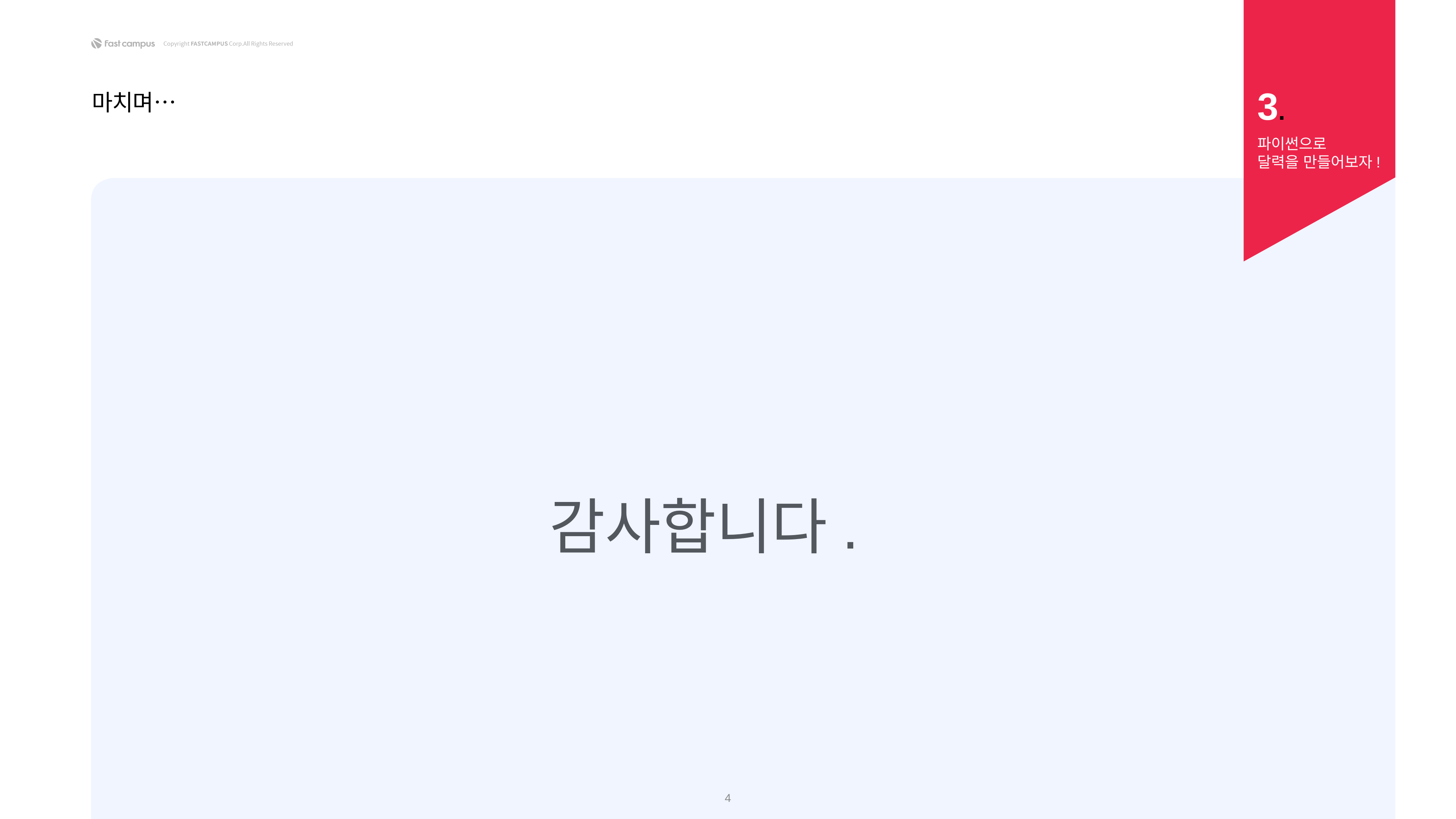

3.
마치며…
파이썬으로
달력을 만들어보자!
감사합니다.
4